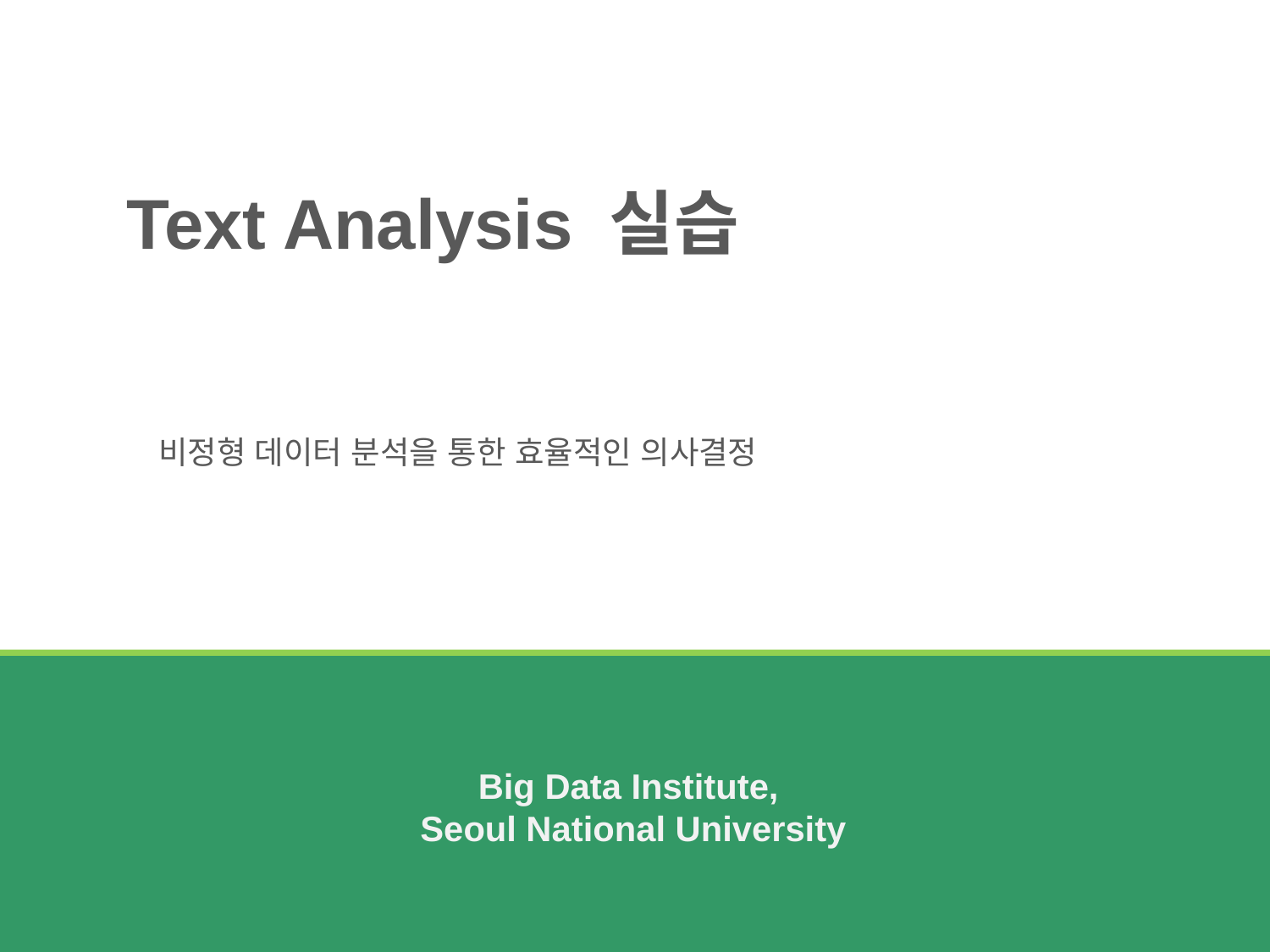

Text Analysis 실습
비정형 데이터 분석을 통한 효율적인 의사결정

Big Data Institute,
Seoul National University